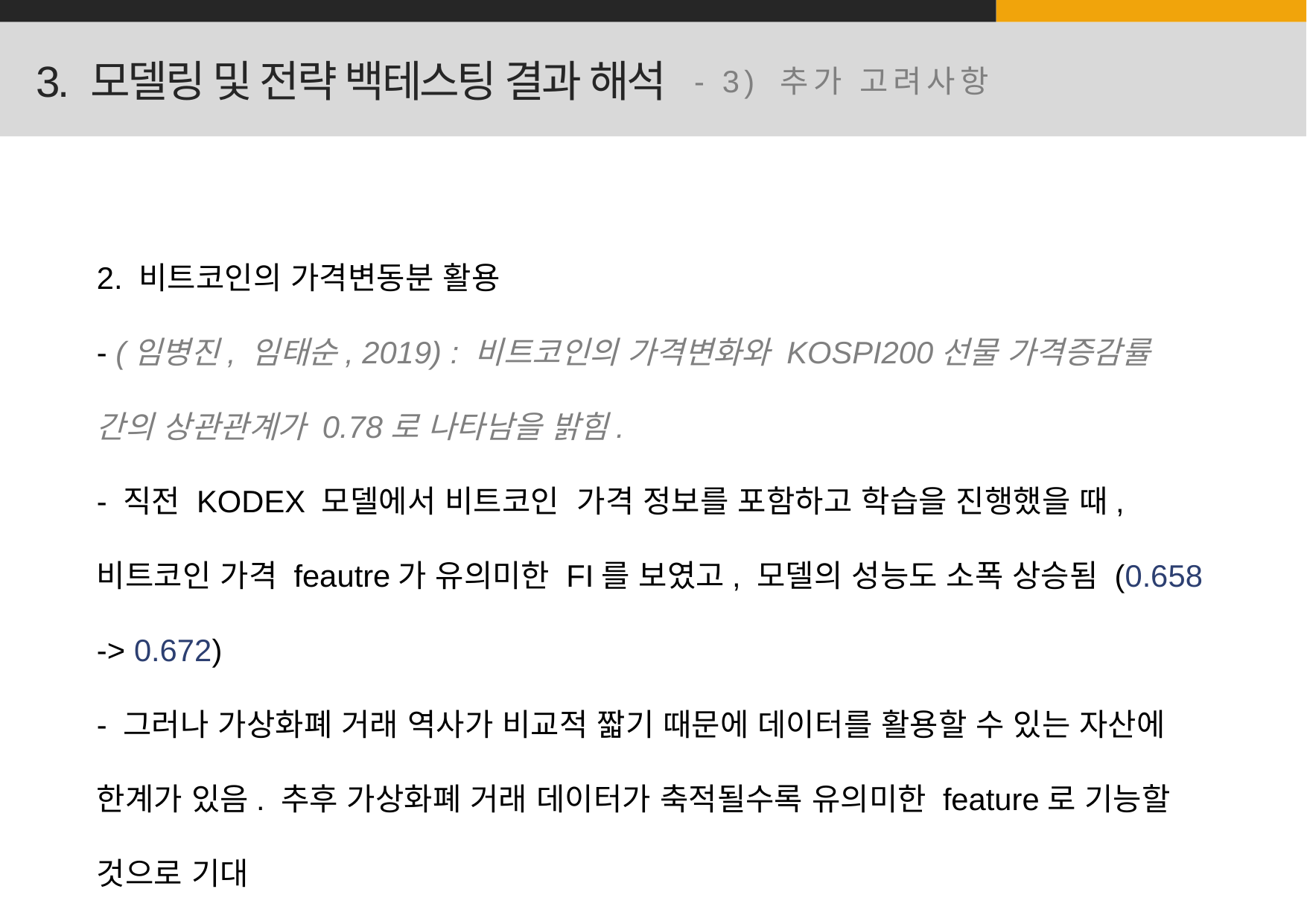

3. 모델링 및 전략 백테스팅 결과 해석
- 3) 추가 고려사항
2. 비트코인의 가격변동분 활용
- (임병진, 임태순, 2019) : 비트코인의 가격변화와 KOSPI200선물 가격증감률 간의 상관관계가 0.78로 나타남을 밝힘.
- 직전 KODEX 모델에서 비트코인  가격 정보를 포함하고 학습을 진행했을 때, 비트코인 가격 feautre가 유의미한 FI를 보였고, 모델의 성능도 소폭 상승됨 (0.658 -> 0.672)
- 그러나 가상화폐 거래 역사가 비교적 짧기 때문에 데이터를 활용할 수 있는 자산에 한계가 있음. 추후 가상화폐 거래 데이터가 축적될수록 유의미한 feature로 기능할 것으로 기대